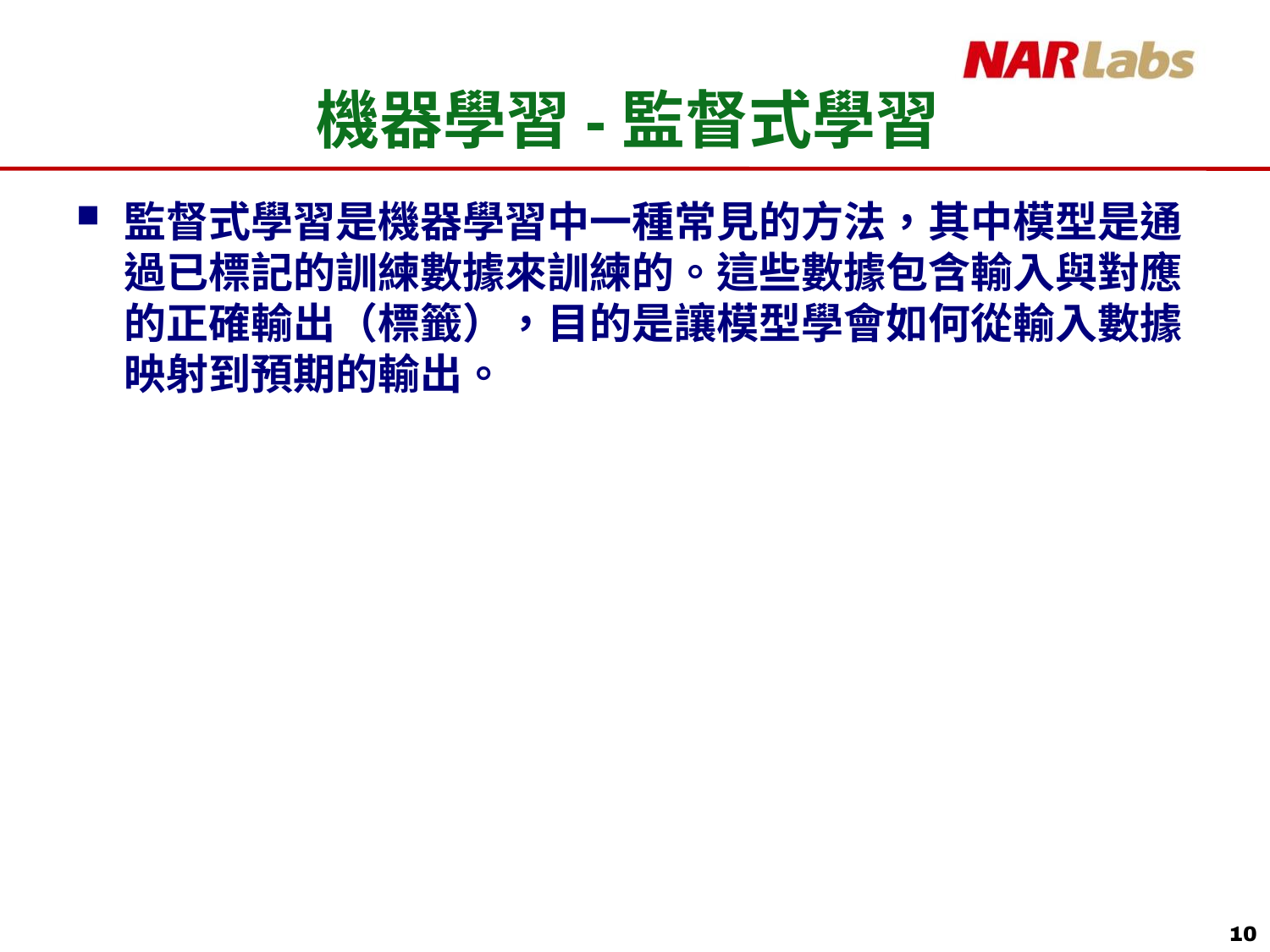

# 機器學習-監督式學習
監督式學習是機器學習中一種常見的方法，其中模型是通過已標記的訓練數據來訓練的。這些數據包含輸入與對應的正確輸出（標籤），目的是讓模型學會如何從輸入數據映射到預期的輸出。
10